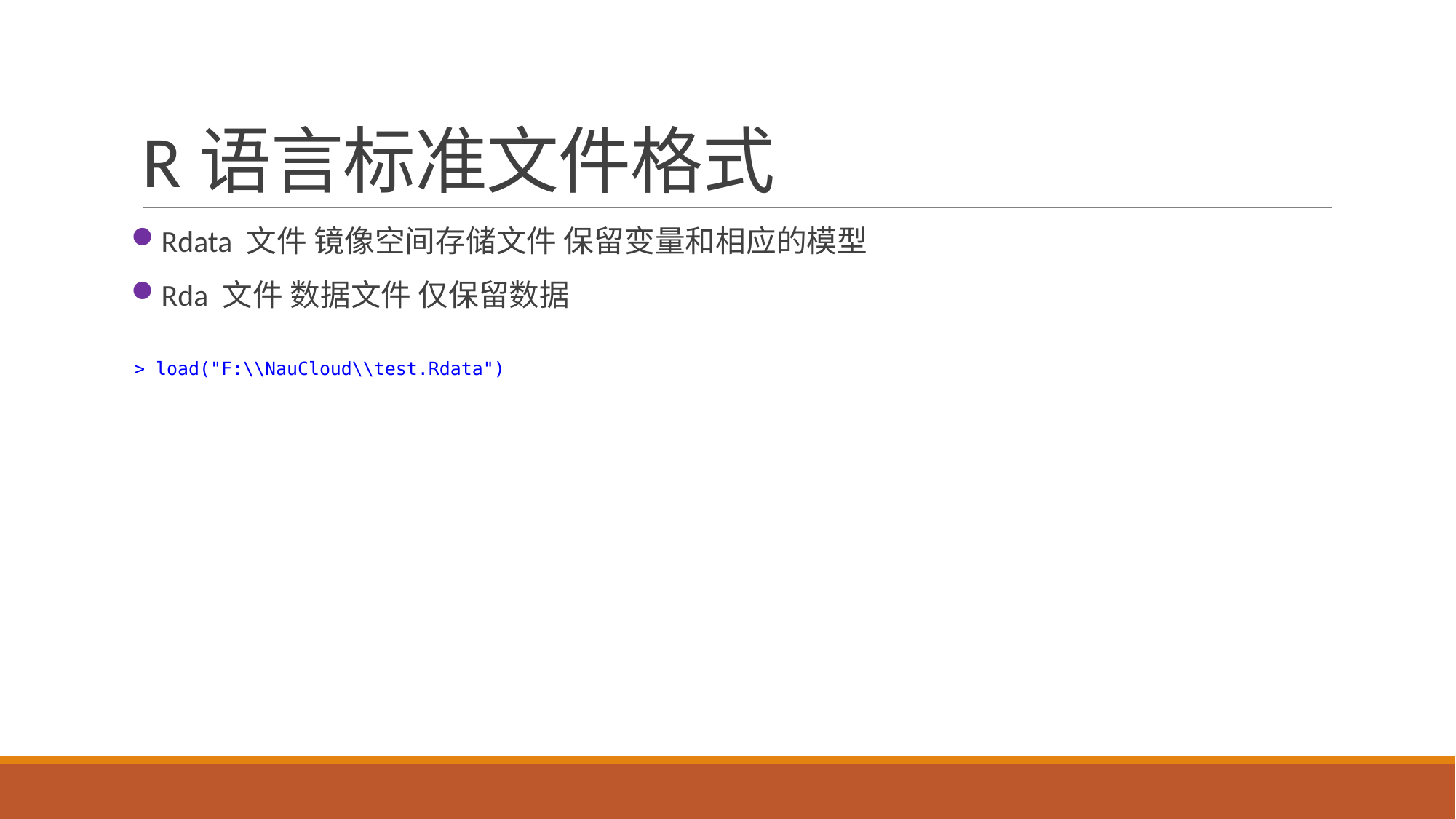

# R语言标准文件格式
Rdata 文件 镜像空间存储文件 保留变量和相应的模型
Rda 文件 数据文件 仅保留数据
> load("F:\\NauCloud\\test.Rdata")